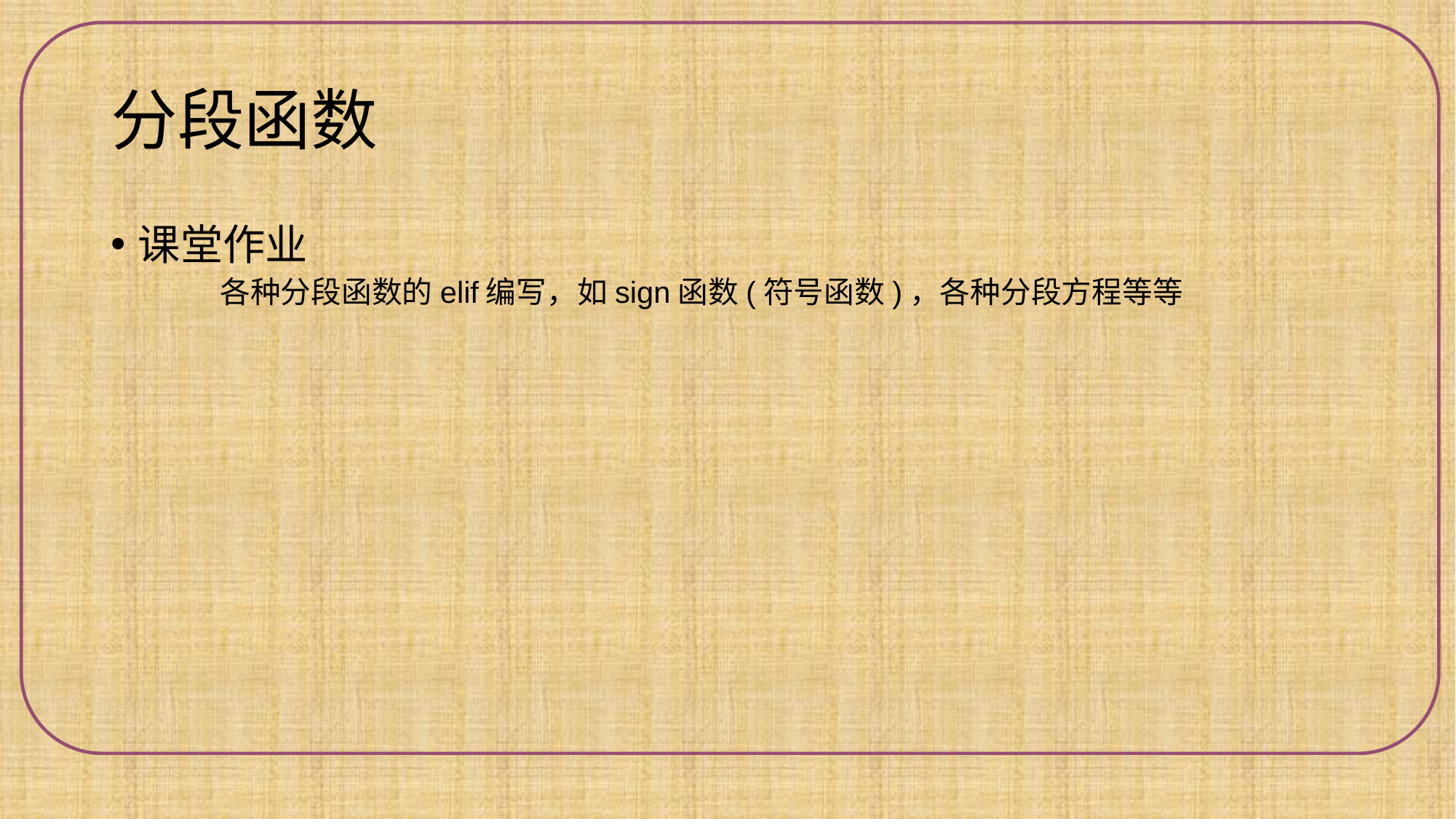

# 分段函数
课堂作业
各种分段函数的elif编写，如sign函数(符号函数)，各种分段方程等等